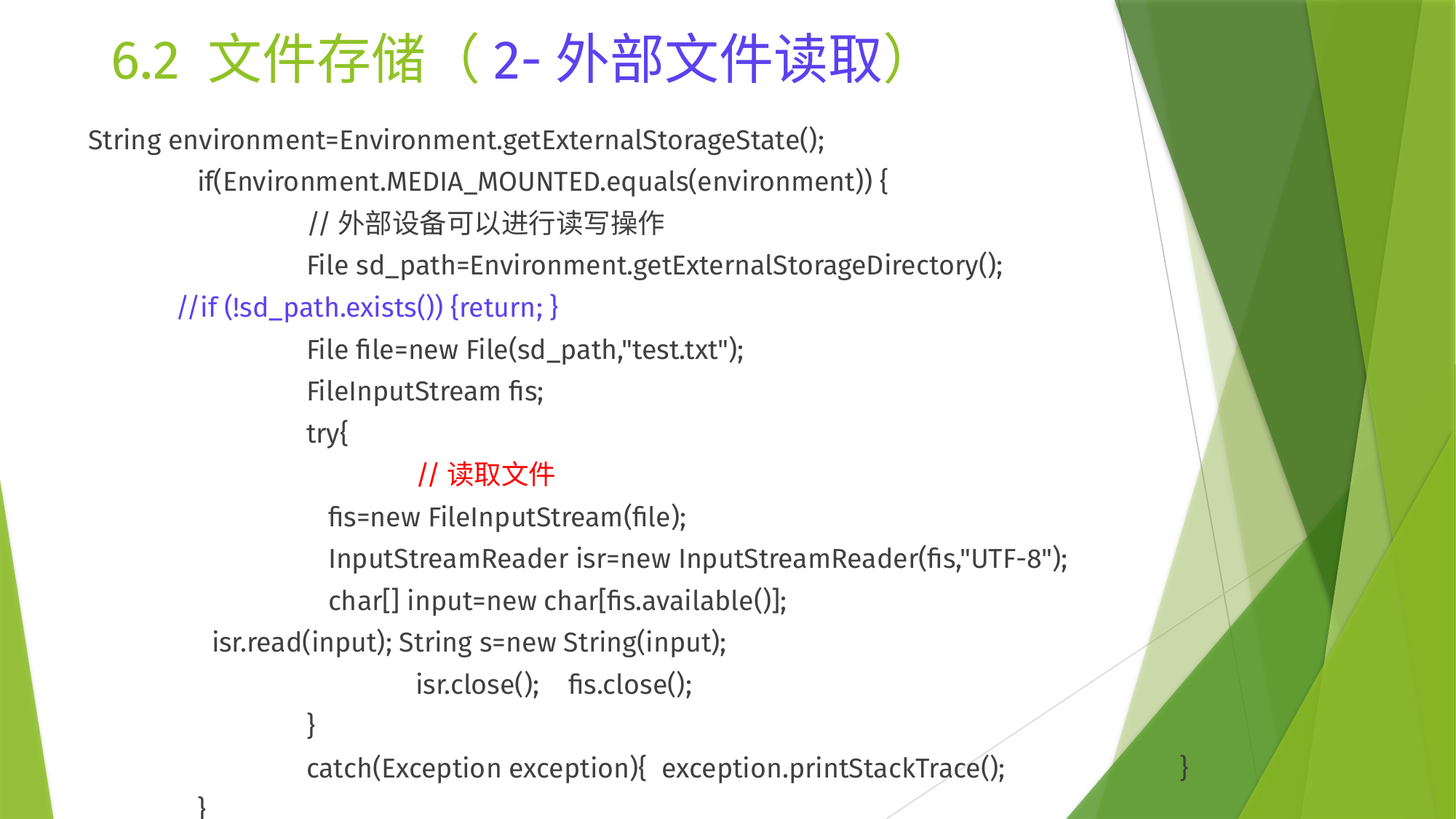

6.2 文件存储（2-外部文件读取）
String environment=Environment.getExternalStorageState();
	if(Environment.MEDIA_MOUNTED.equals(environment)) {
		//外部设备可以进行读写操作
		File sd_path=Environment.getExternalStorageDirectory();
            //if (!sd_path.exists()) {return; }
		File file=new File(sd_path,"test.txt");
		FileInputStream fis;
		try{
			//读取文件
		   fis=new FileInputStream(file);
		   InputStreamReader isr=new InputStreamReader(fis,"UTF-8");
		   char[] input=new char[fis.available()];
                 isr.read(input); String s=new String(input);
			isr.close();    fis.close();
		}
		catch(Exception exception){  exception.printStackTrace(); 		}
	}